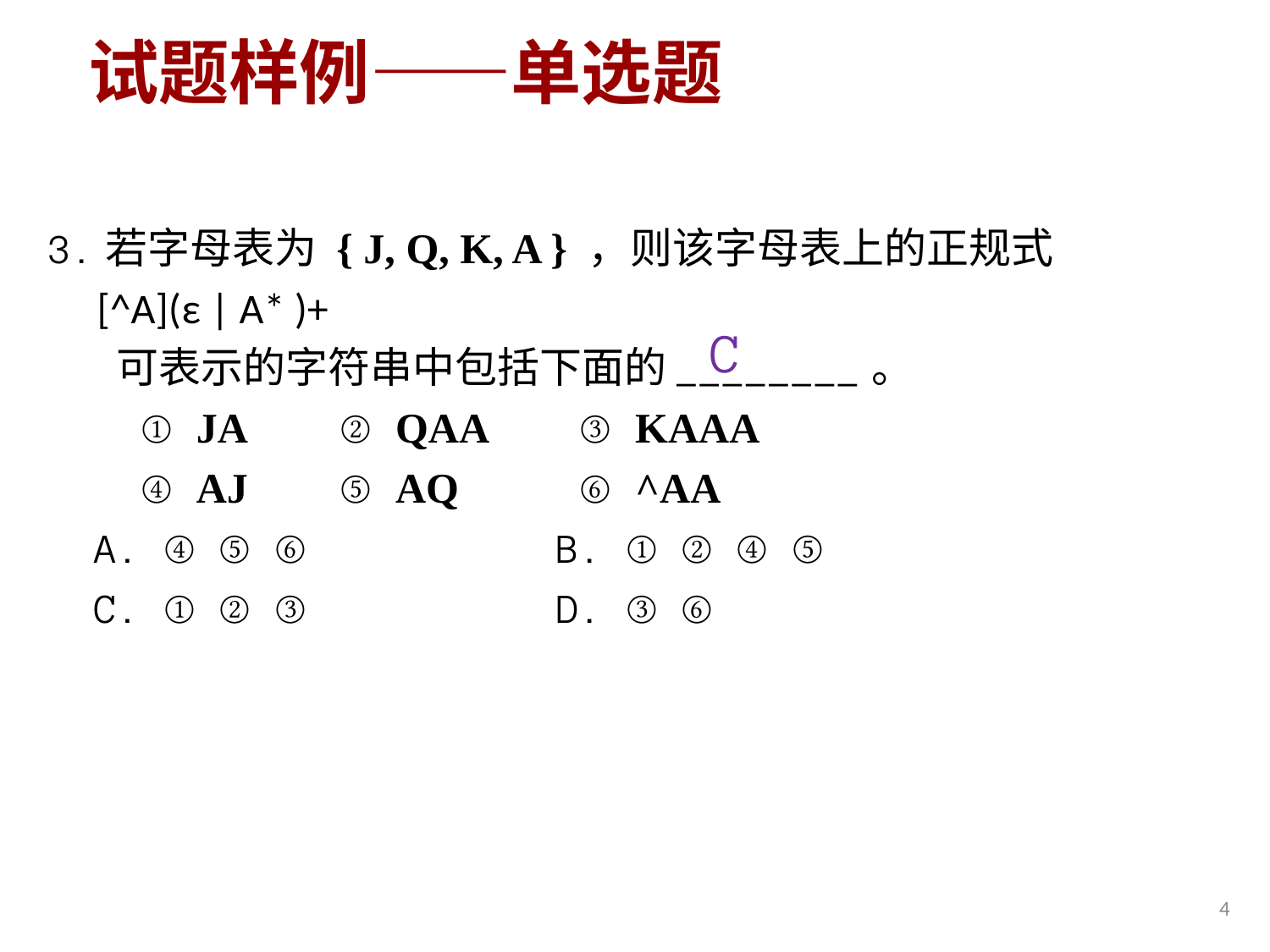

# 试题样例——单选题
3.若字母表为 { J, Q, K, A } ，则该字母表上的正规式
    [^A](ε | A* )+
      可表示的字符串中包括下面的________。
    ① JA    ② QAA	 ③ KAAA
    ④ AJ    ⑤ AQ	 ⑥ ^AA
  A. ④ ⑤ ⑥ 		B. ① ② ④ ⑤
  C. ① ② ③ 		D. ③ ⑥
C
4